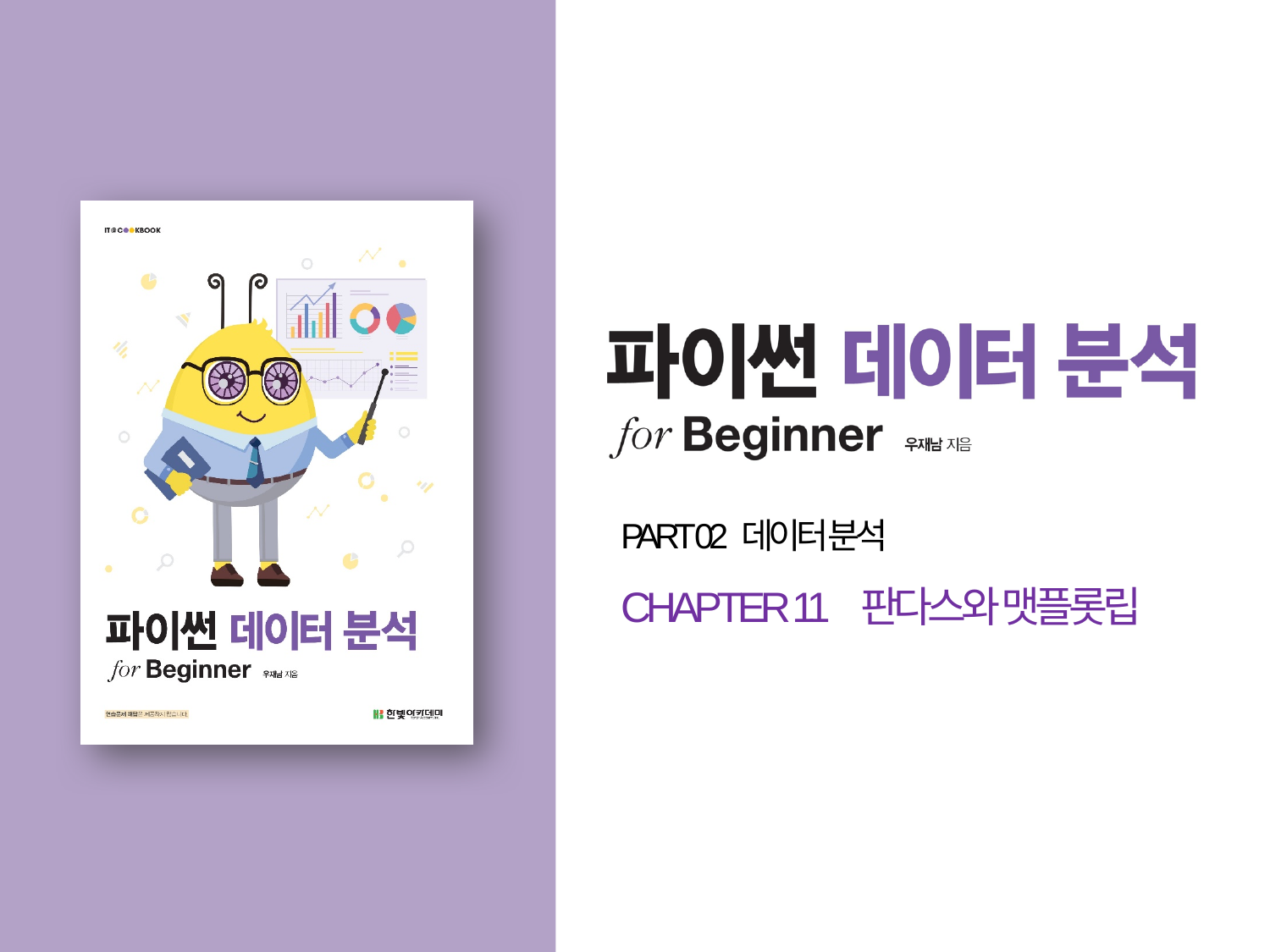

PART 02 데이터 분석
CHAPTER 11   판다스와 맷플롯립